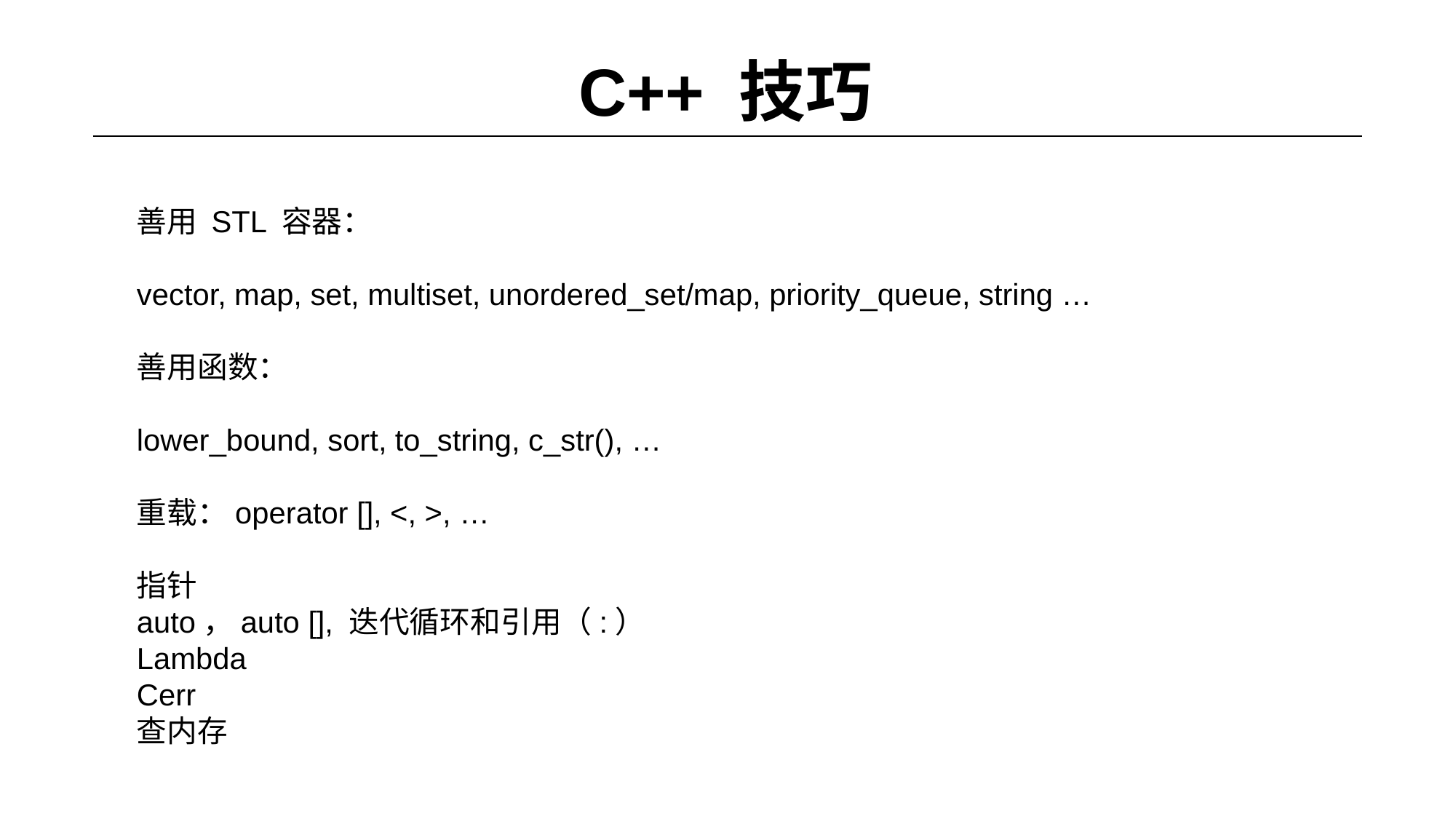

# C++ 技巧
善用 STL 容器：

vector, map, set, multiset, unordered_set/map, priority_queue, string …

善用函数：

lower_bound, sort, to_string, c_str(), …

重载：operator [], <, >, …

指针
auto，auto [], 迭代循环和引用（:）
Lambda
Cerr
查内存